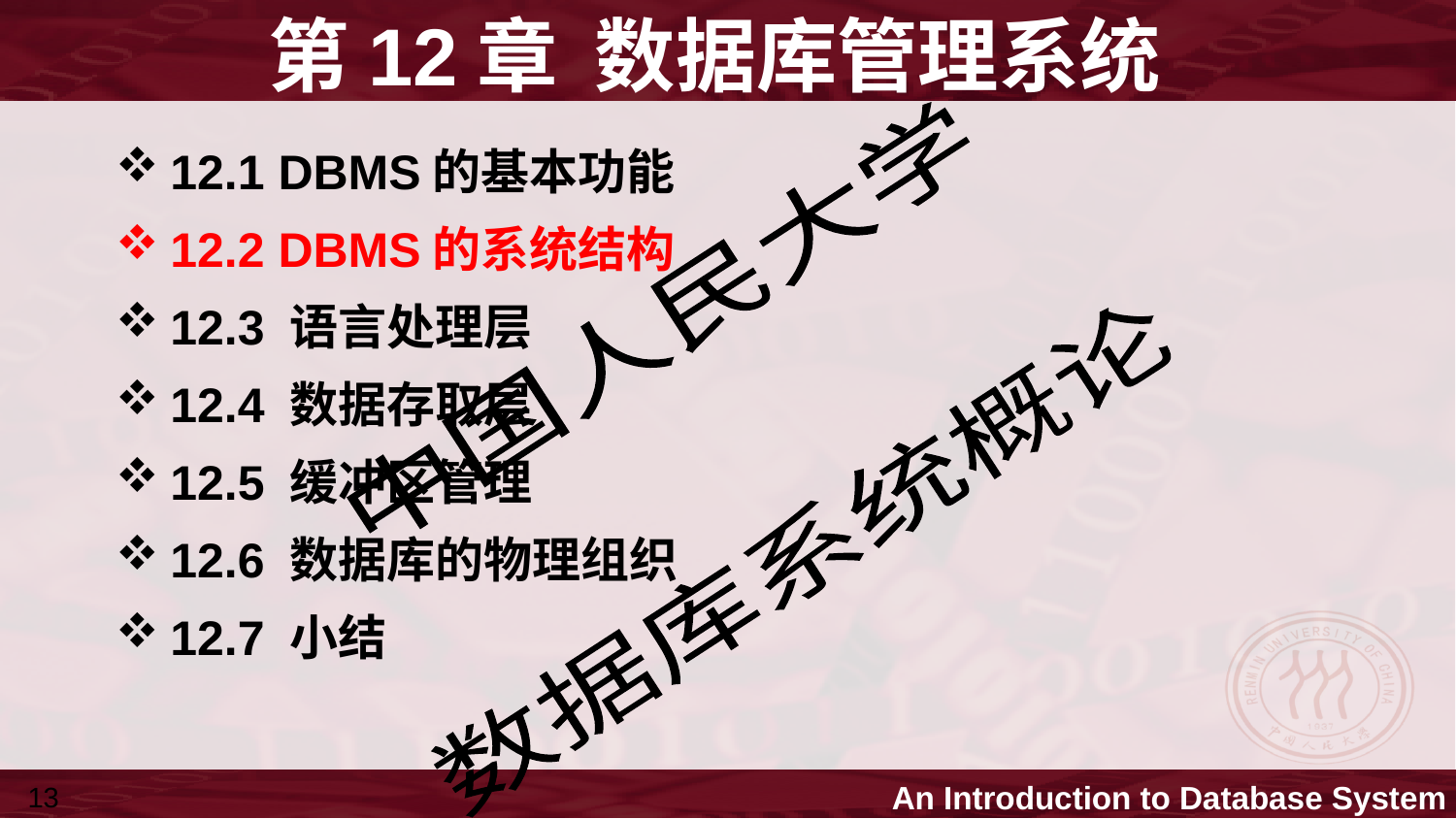

# 第12章  数据库管理系统
12.1 DBMS的基本功能
12.2 DBMS的系统结构
12.3 语言处理层
12.4 数据存取层
12.5 缓冲区管理
12.6 数据库的物理组织
12.7 小结
13